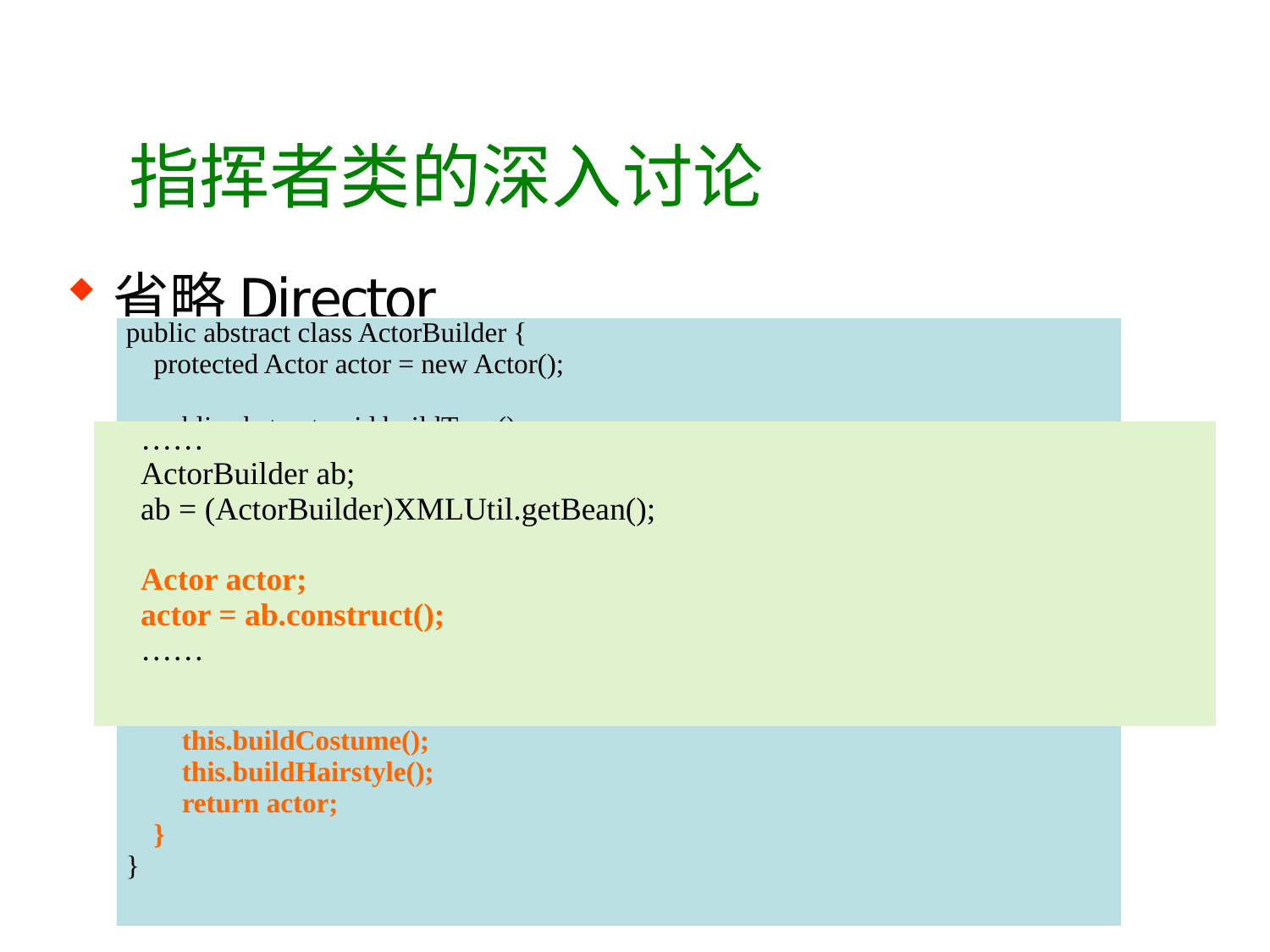

# 指挥者类的深入讨论
省略Director
将construct()方法中的参数去掉，直接在construct()方法中调用buildPartX()方法
| public abstract class ActorBuilder { protected Actor actor = new Actor(); public abstract void buildType(); public abstract void buildSex(); public abstract void buildFace(); public abstract void buildCostume(); public abstract void buildHairstyle(); public Actor construct() { this.buildType(); this.buildSex(); this.buildFace(); this.buildCostume(); this.buildHairstyle(); return actor; } } |
| --- |
| …… ActorBuilder ab; ab = (ActorBuilder)XMLUtil.getBean(); Actor actor; actor = ab.construct(); …… |
| --- |